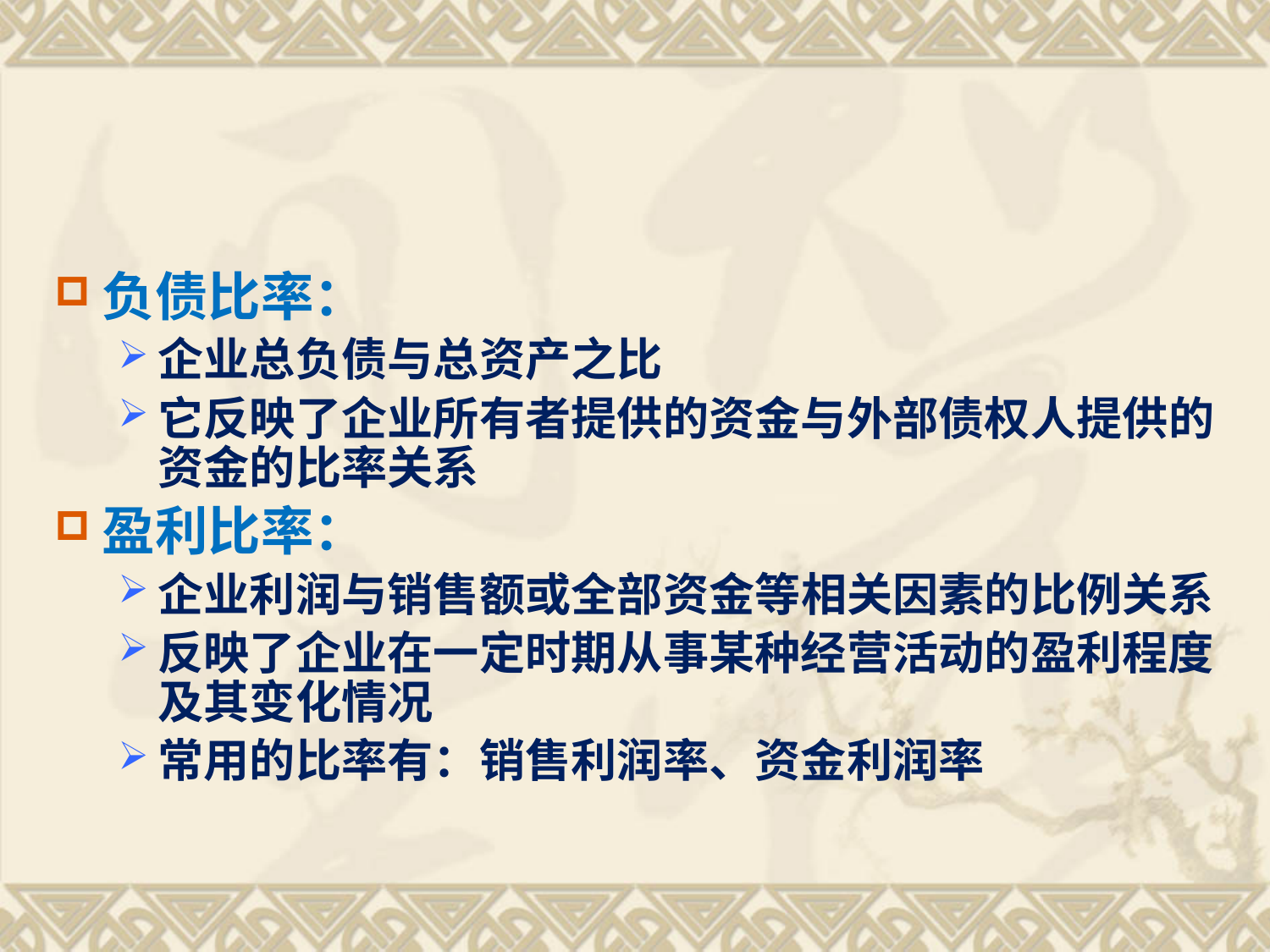

#
负债比率：
企业总负债与总资产之比
它反映了企业所有者提供的资金与外部债权人提供的资金的比率关系
盈利比率：
企业利润与销售额或全部资金等相关因素的比例关系
反映了企业在一定时期从事某种经营活动的盈利程度及其变化情况
常用的比率有：销售利润率、资金利润率